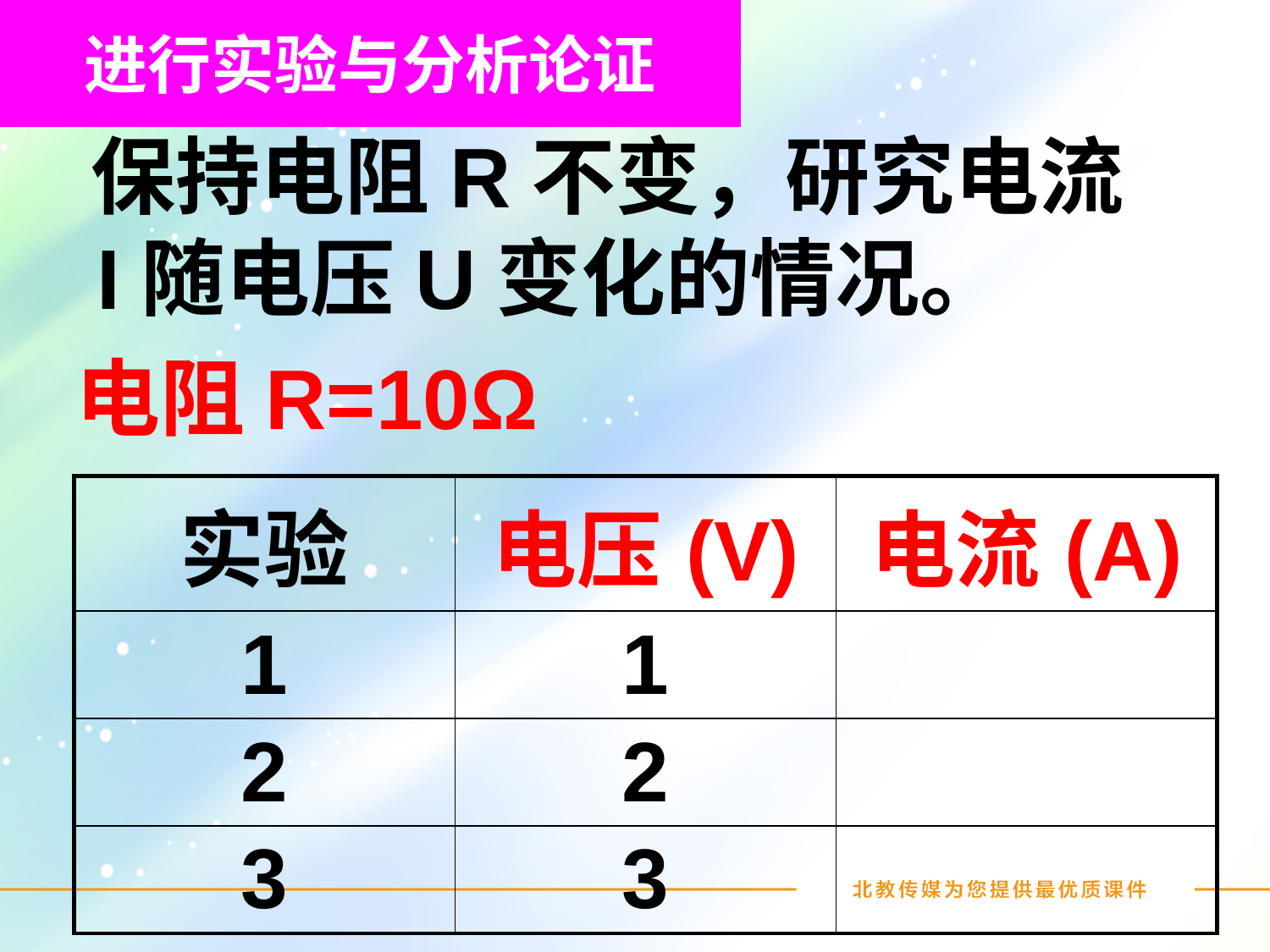

进行实验与分析论证
   保持电阻R不变，研究电流I随电压U变化的情况。
电阻R=10Ω
| 实验 | 电压(V) | 电流(A) |
| --- | --- | --- |
| 1 | 1 |  |
| 2 | 2 |  |
| 3 | 3 |  |